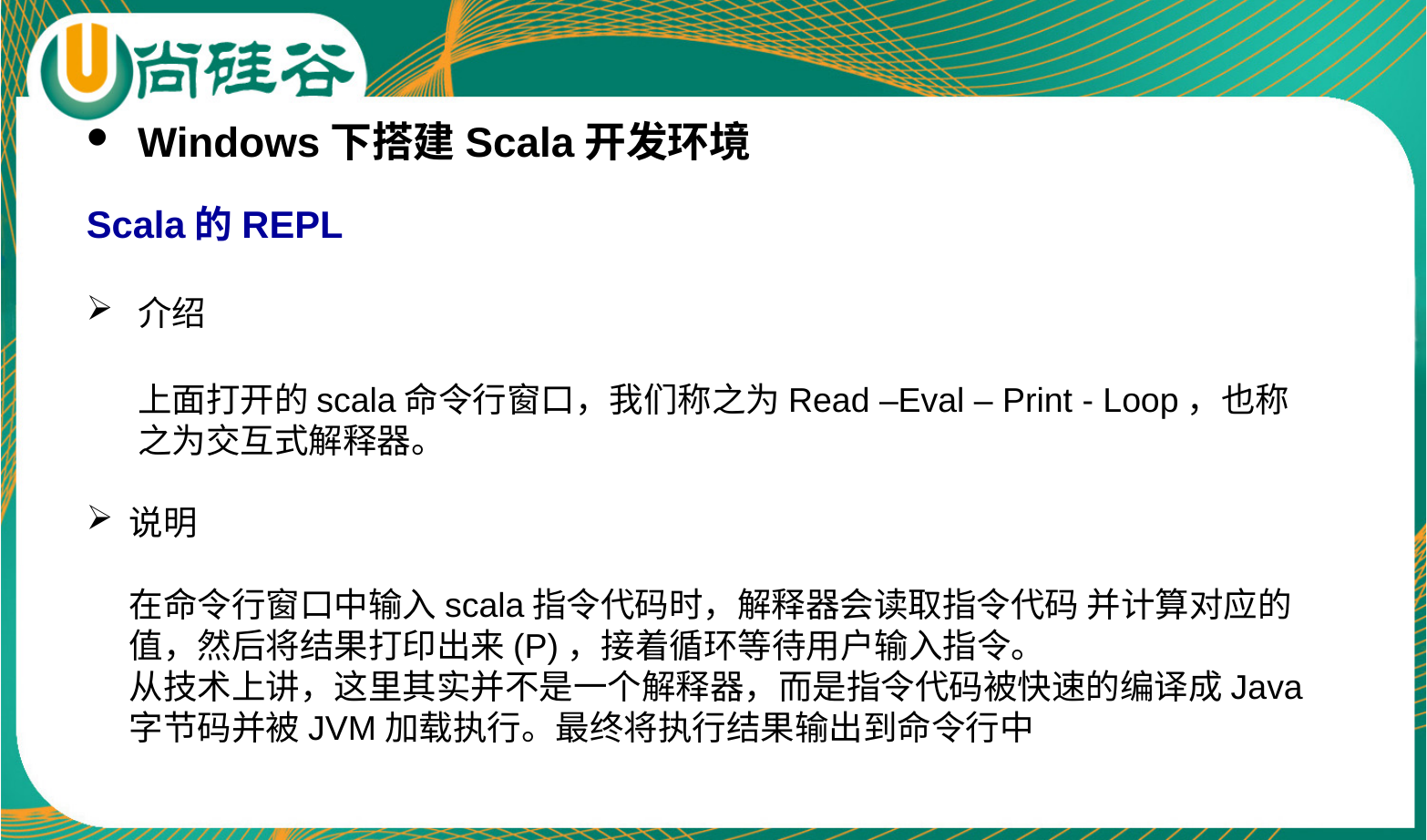

Windows下搭建Scala开发环境
Scala的REPL

介绍
上面打开的scala命令行窗口，我们称之为Read –Eval – Print - Loop，也称之为交互式解释器。

说明
在命令行窗口中输入scala指令代码时，解释器会读取指令代码 并计算对应的值，然后将结果打印出来(P)，接着循环等待用户输入指令。
从技术上讲，这里其实并不是一个解释器，而是指令代码被快速的编译成Java字节码并被JVM加载执行。最终将执行结果输出到命令行中